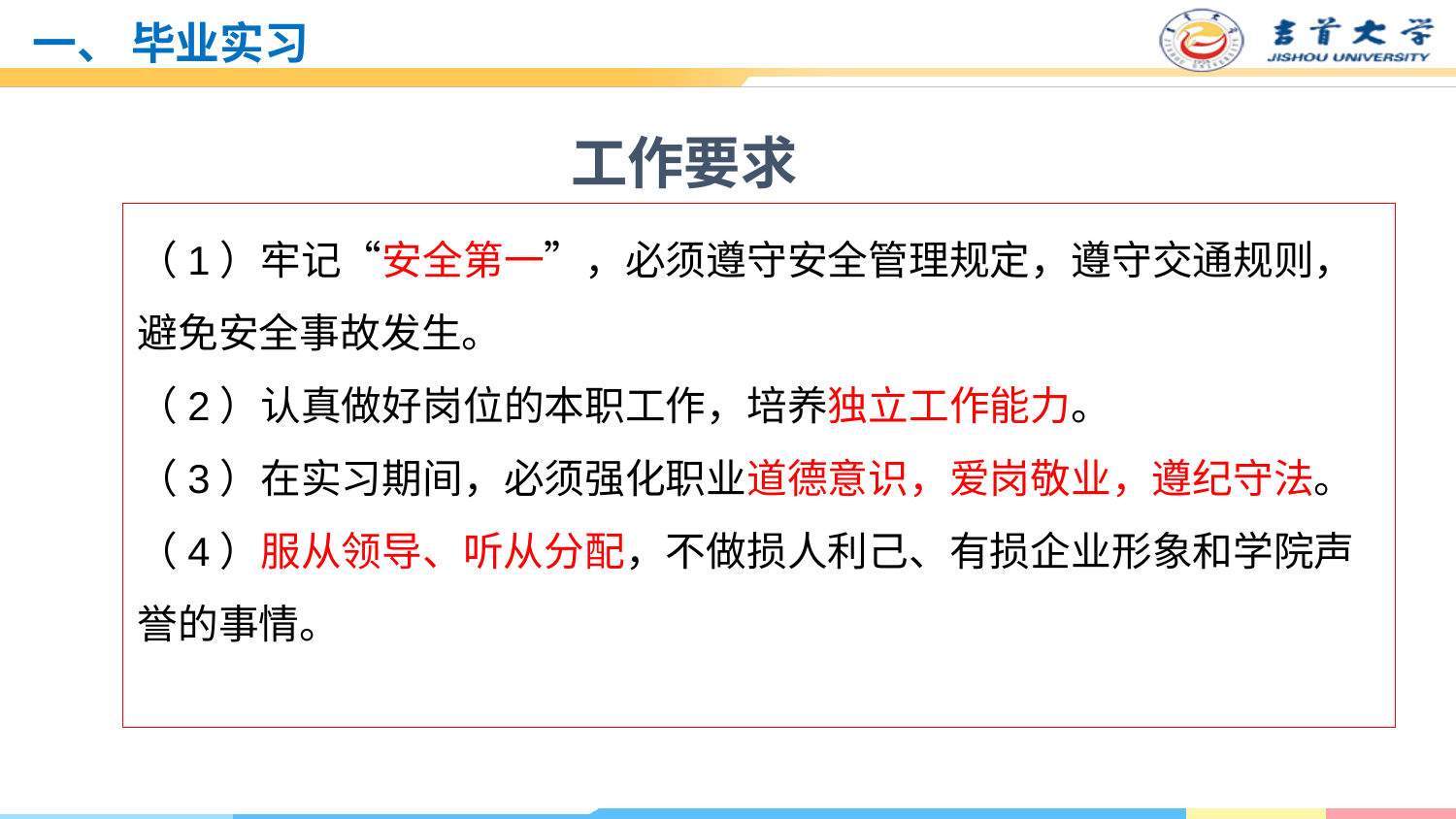

# 一、 毕业实习
工作要求
（1）牢记“安全第一”，必须遵守安全管理规定，遵守交通规则，避免安全事故发生。
（2）认真做好岗位的本职工作，培养独立工作能力。
（3）在实习期间，必须强化职业道德意识，爱岗敬业，遵纪守法。
（4）服从领导、听从分配，不做损人利己、有损企业形象和学院声誉的事情。